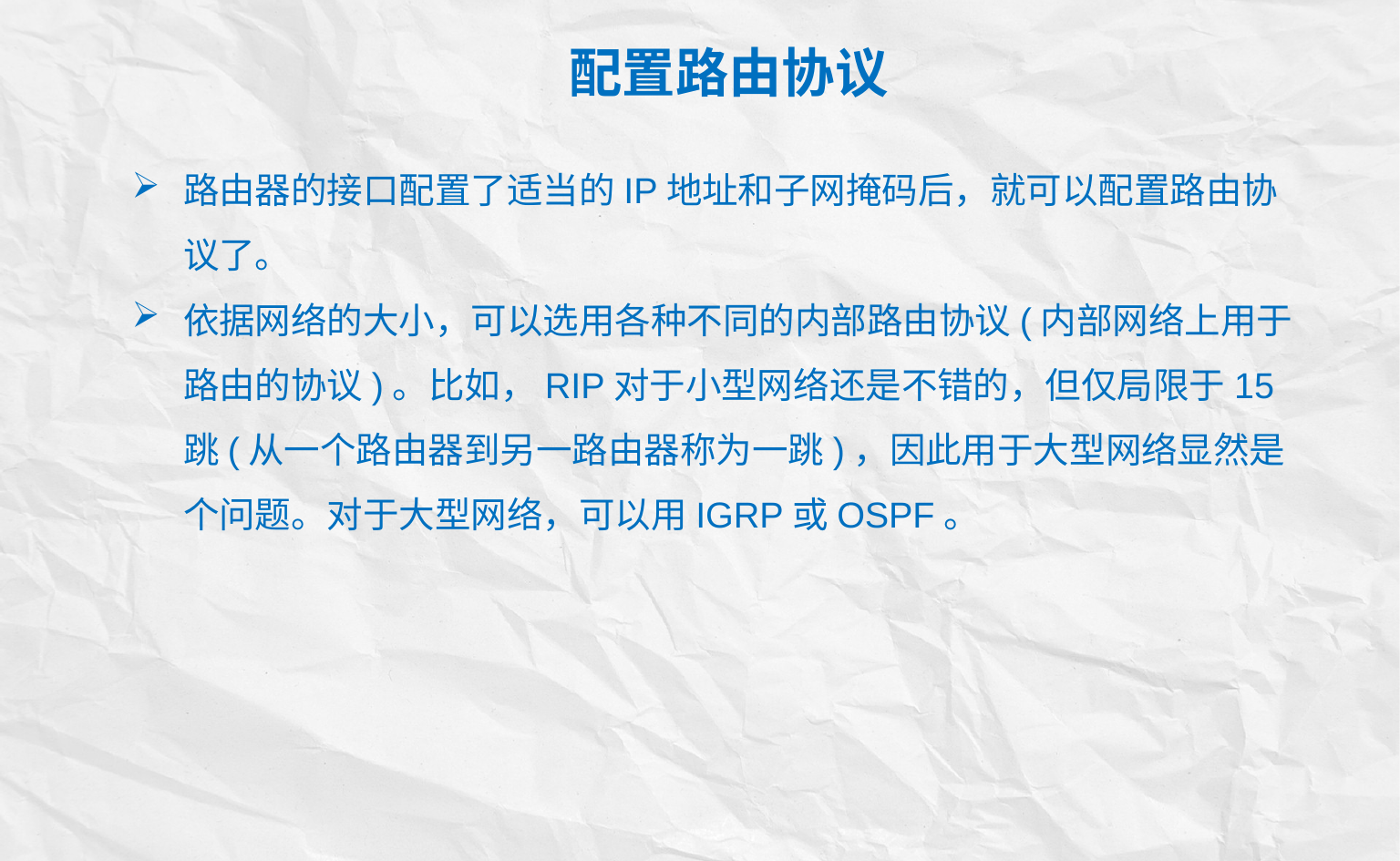

配置路由协议
路由器的接口配置了适当的IP地址和子网掩码后，就可以配置路由协议了。
依据网络的大小，可以选用各种不同的内部路由协议(内部网络上用于路由的协议)。比如，RIP对于小型网络还是不错的，但仅局限于15跳(从一个路由器到另一路由器称为一跳)，因此用于大型网络显然是个问题。对于大型网络，可以用IGRP或OSPF。

10